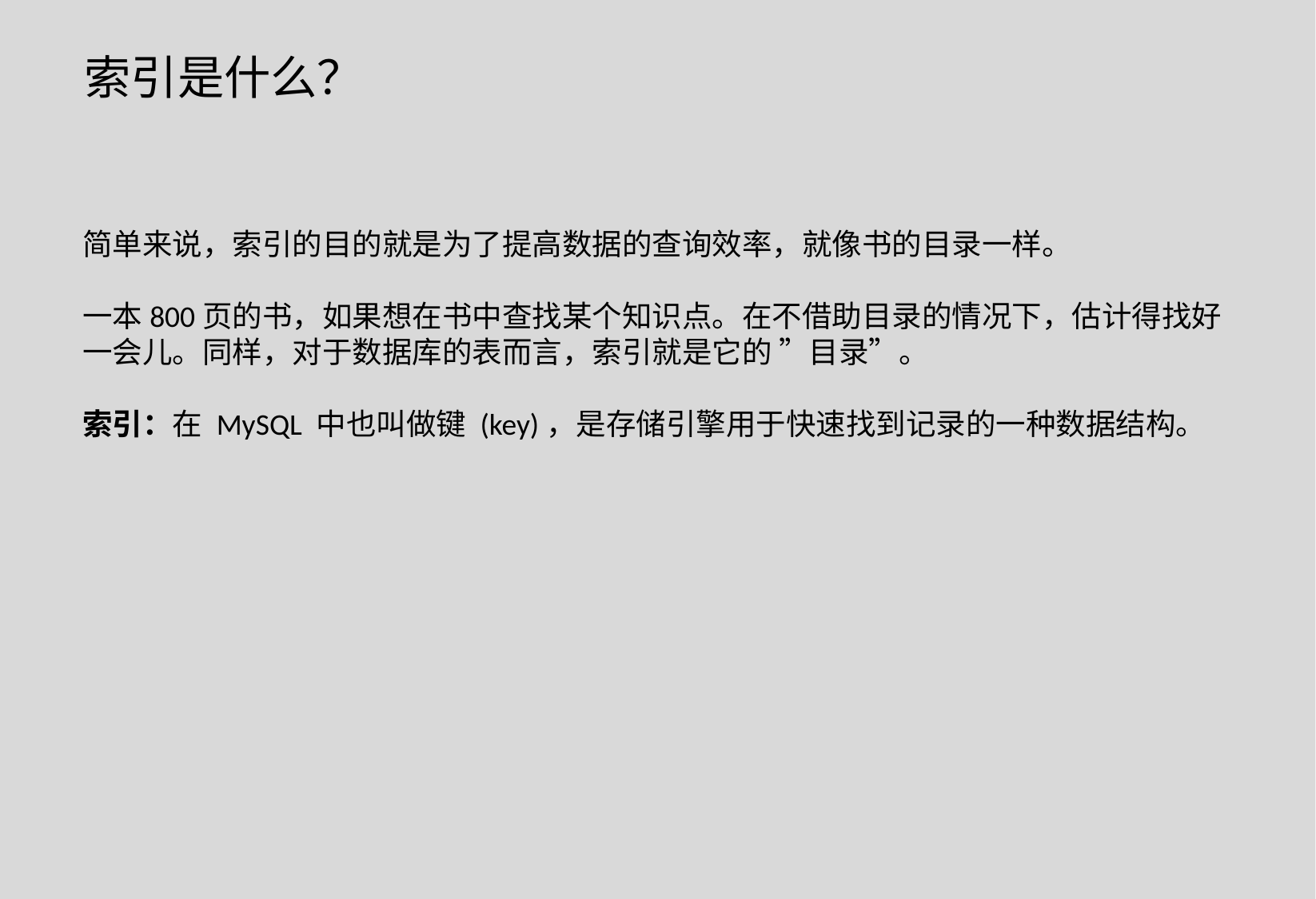

索引是什么？
简单来说，索引的目的就是为了提高数据的查询效率，就像书的目录一样。

一本800页的书，如果想在书中查找某个知识点。在不借助目录的情况下，估计得找好一会儿。同样，对于数据库的表而言，索引就是它的 ”目录”。

索引：在 MySQL 中也叫做键 (key)，是存储引擎用于快速找到记录的一种数据结构。